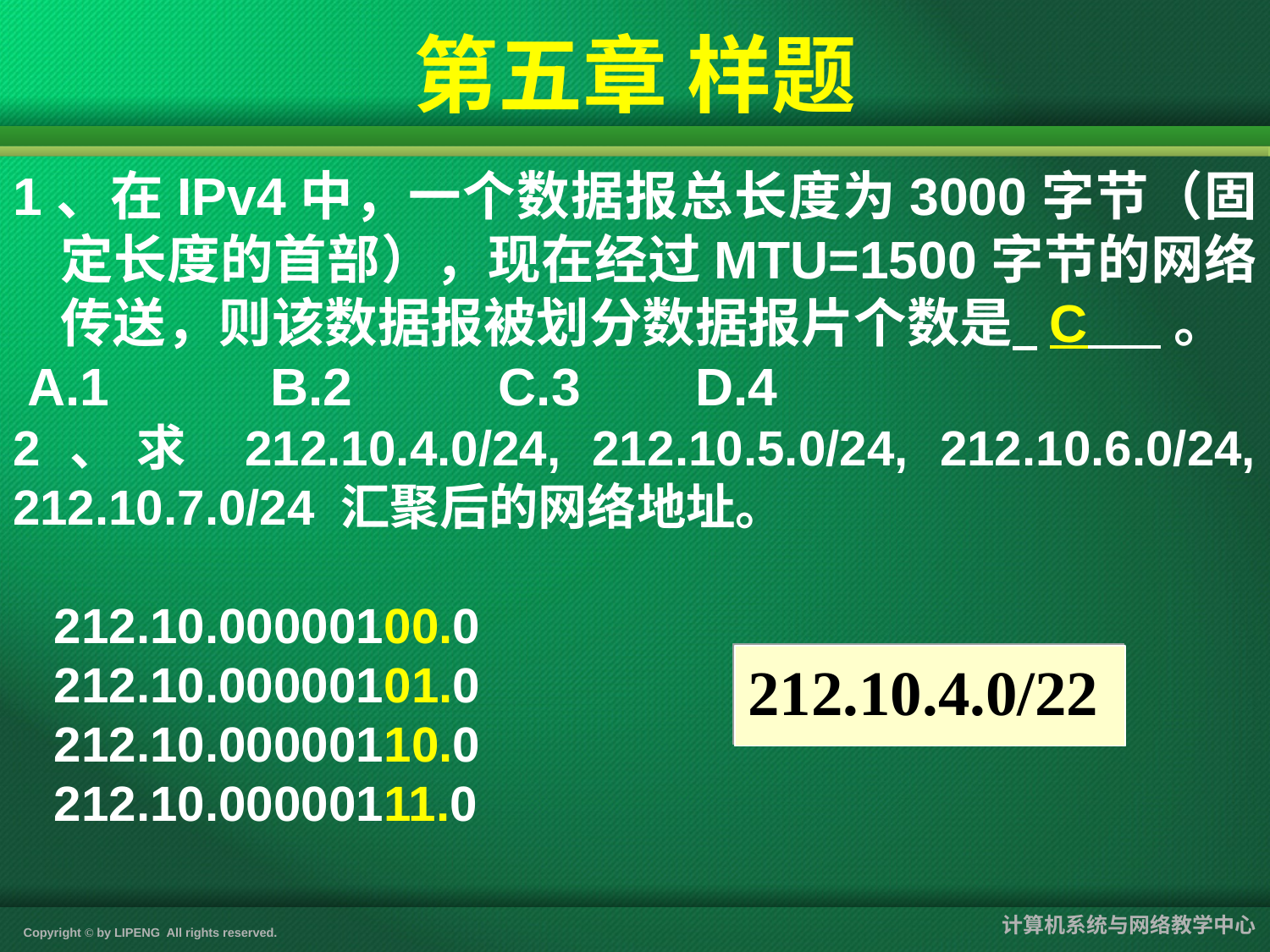

第五章 样题
1、在IPv4中，一个数据报总长度为3000字节（固定长度的首部），现在经过MTU=1500字节的网络传送，则该数据报被划分数据报片个数是  C     。
 A.1           B.2          C.3    	D.4
2、求 212.10.4.0/24, 212.10.5.0/24, 212.10.6.0/24, 212.10.7.0/24 汇聚后的网络地址。

   212.10.00000100.0
   212.10.00000101.0
   212.10.00000110.0
   212.10.00000111.0

212.10.4.0/22